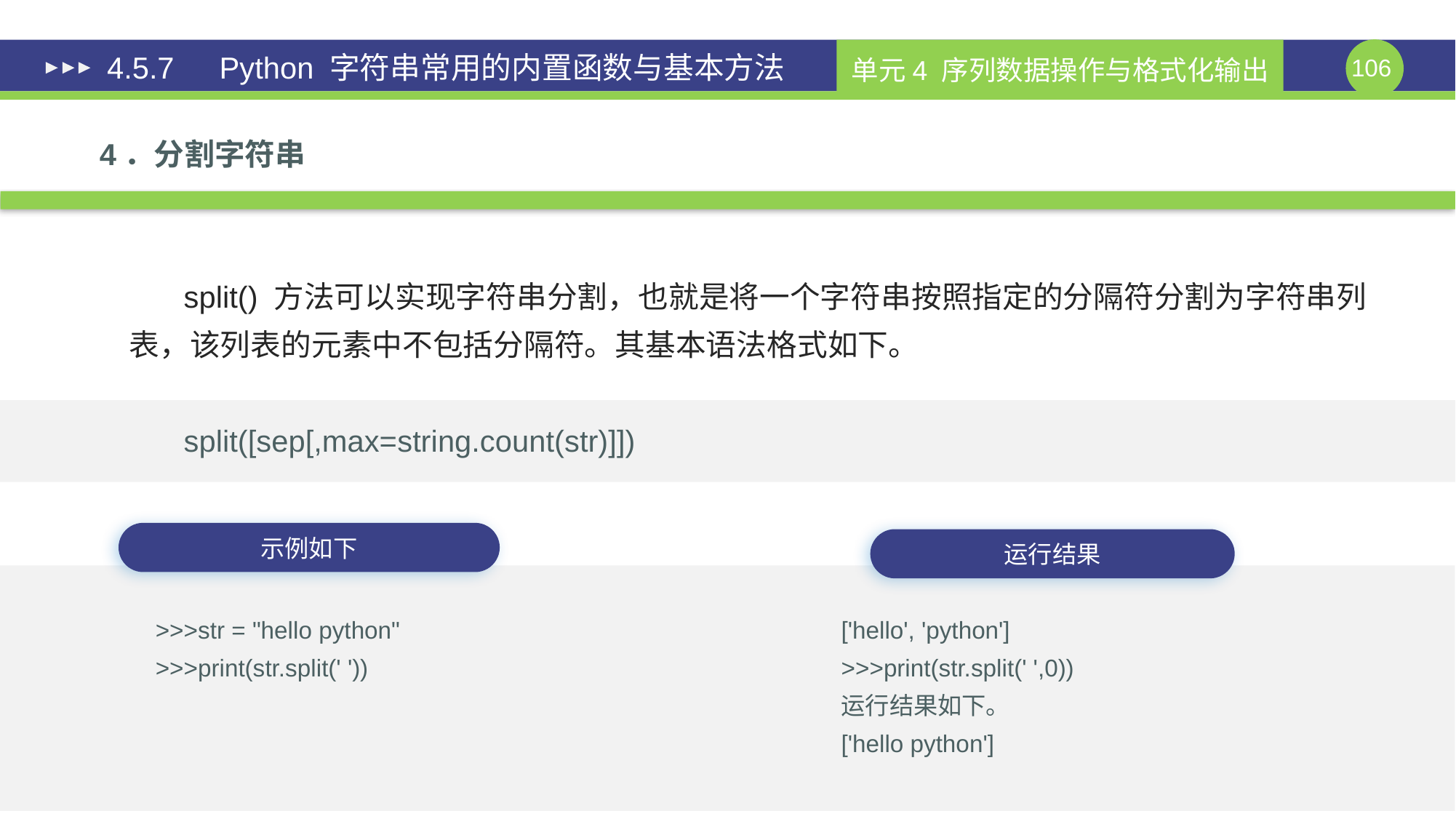

# 4.5.7　Python 字符串常用的内置函数与基本方法
4．分割字符串

split() 方法可以实现字符串分割，也就是将一个字符串按照指定的分隔符分割为字符串列表，该列表的元素中不包括分隔符。其基本语法格式如下。

split([sep[,max=string.count(str)]])

示例如下
运行结果

>>>str = "hello python"
>>>print(str.split(' '))
['hello', 'python']
>>>print(str.split(' ',0))
运行结果如下。
['hello python']